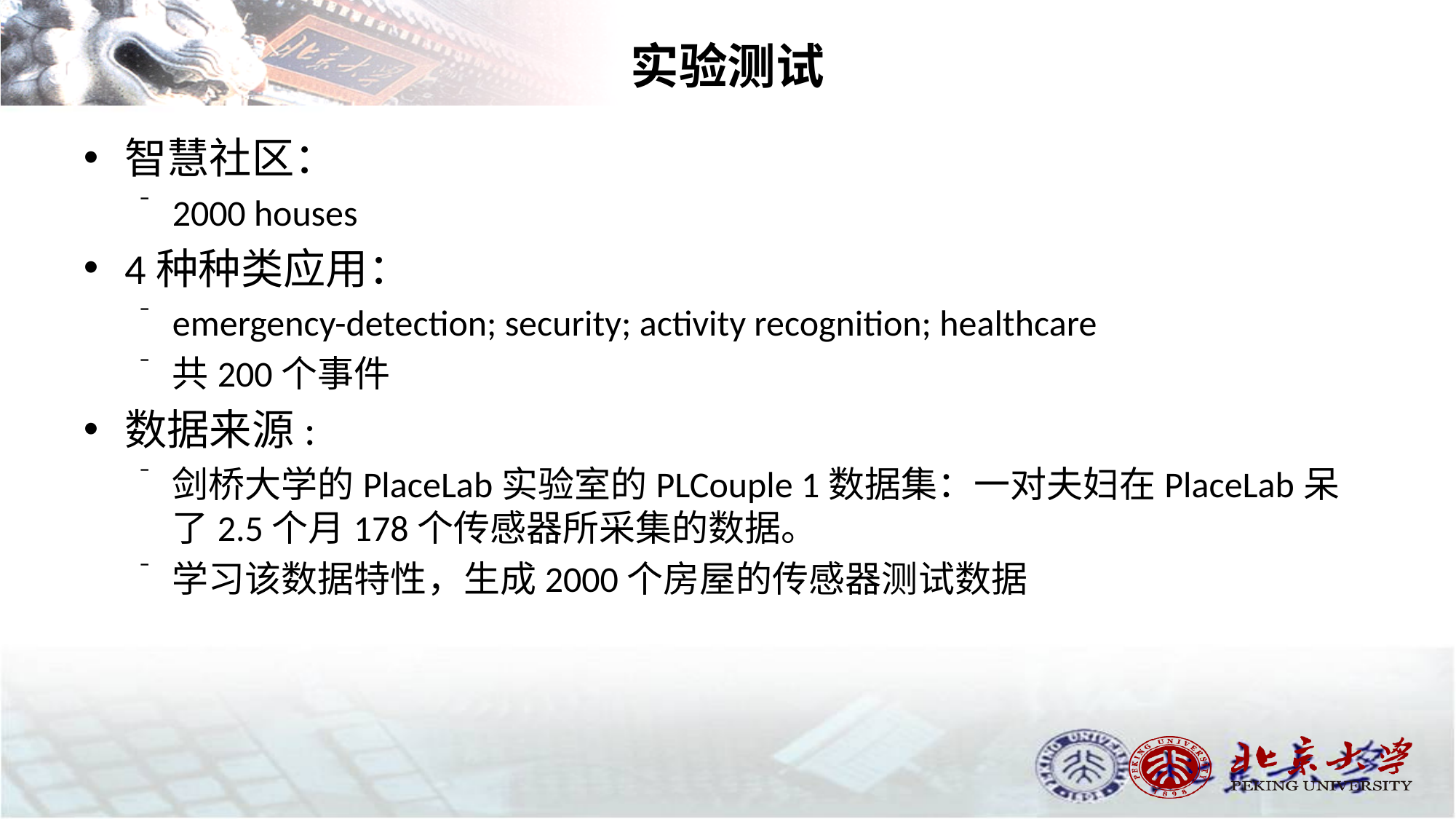

# 实验测试
智慧社区：
2000 houses
4种种类应用：
emergency-detection; security; activity recognition; healthcare
共200个事件
数据来源:
剑桥大学的PlaceLab实验室的PLCouple 1数据集：一对夫妇在PlaceLab呆了2.5个月178个传感器所采集的数据。
学习该数据特性，生成2000个房屋的传感器测试数据